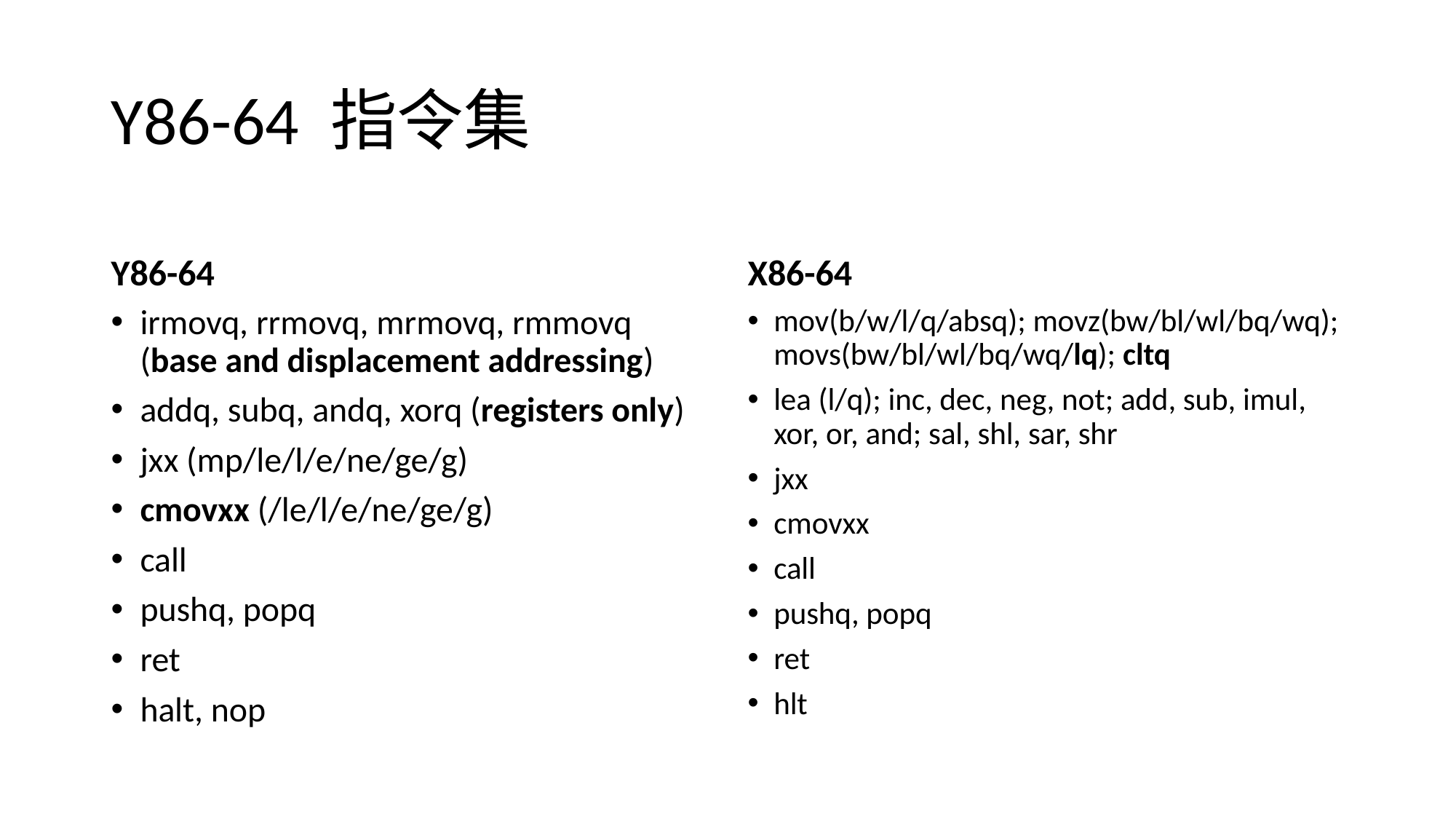

# Y86-64 指令集
Y86-64
X86-64
irmovq, rrmovq, mrmovq, rmmovq (base and displacement addressing)
addq, subq, andq, xorq (registers only)
jxx (mp/le/l/e/ne/ge/g)
cmovxx (/le/l/e/ne/ge/g)
call
pushq, popq
ret
halt, nop
mov(b/w/l/q/absq); movz(bw/bl/wl/bq/wq); movs(bw/bl/wl/bq/wq/lq); cltq
lea (l/q); inc, dec, neg, not; add, sub, imul, xor, or, and; sal, shl, sar, shr
jxx
cmovxx
call
pushq, popq
ret
hlt